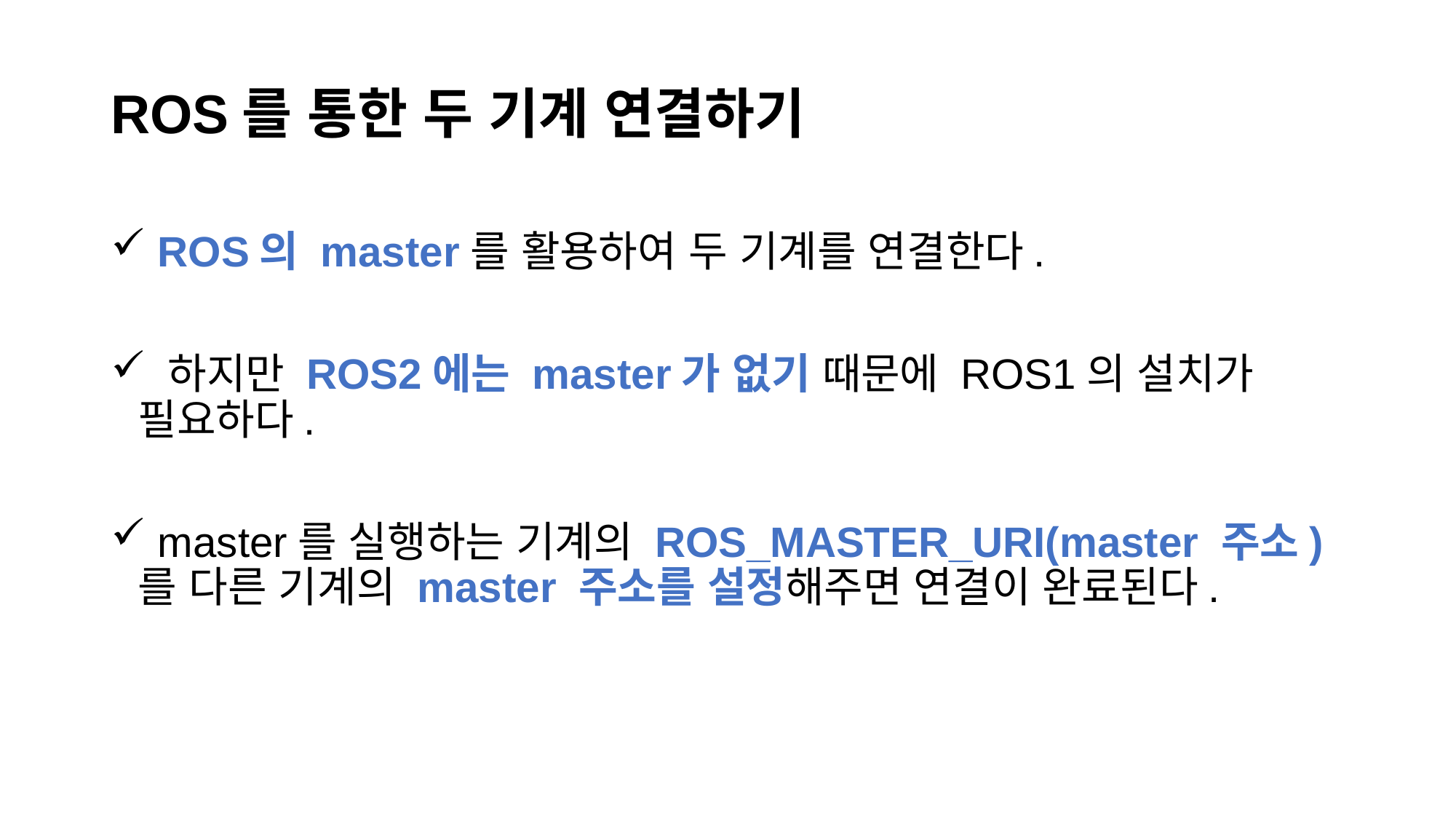

# ROS를 통한 두 기계 연결하기
 ROS의 master를 활용하여 두 기계를 연결한다.

 하지만 ROS2에는 master가 없기 때문에 ROS1의 설치가 필요하다.

 master를 실행하는 기계의 ROS_MASTER_URI(master 주소)를 다른 기계의 master 주소를 설정해주면 연결이 완료된다.